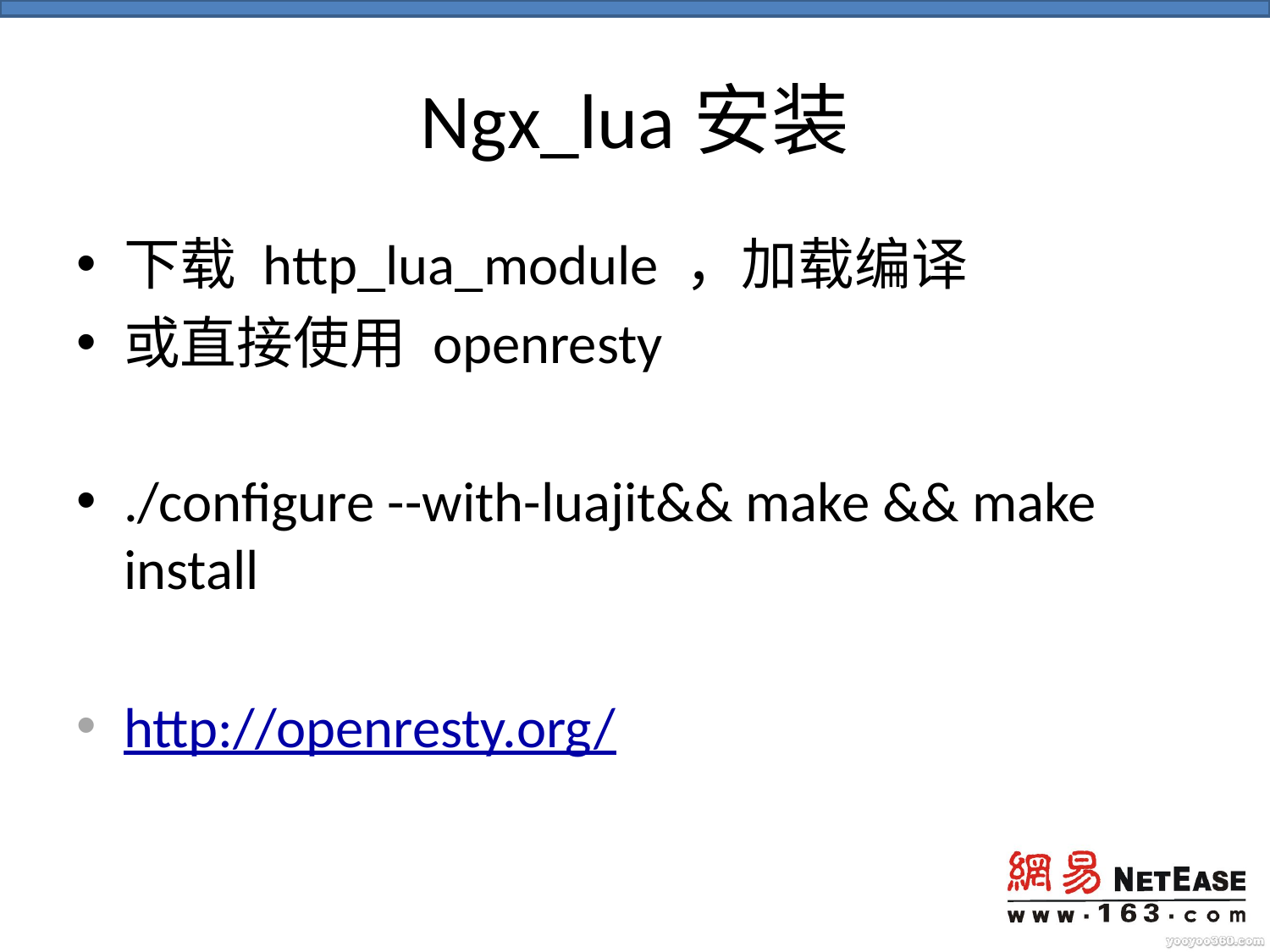

# Ngx_lua安装
下载 http_lua_module ，加载编译
或直接使用 openresty

./configure --with-luajit&& make && make install

http://openresty.org/